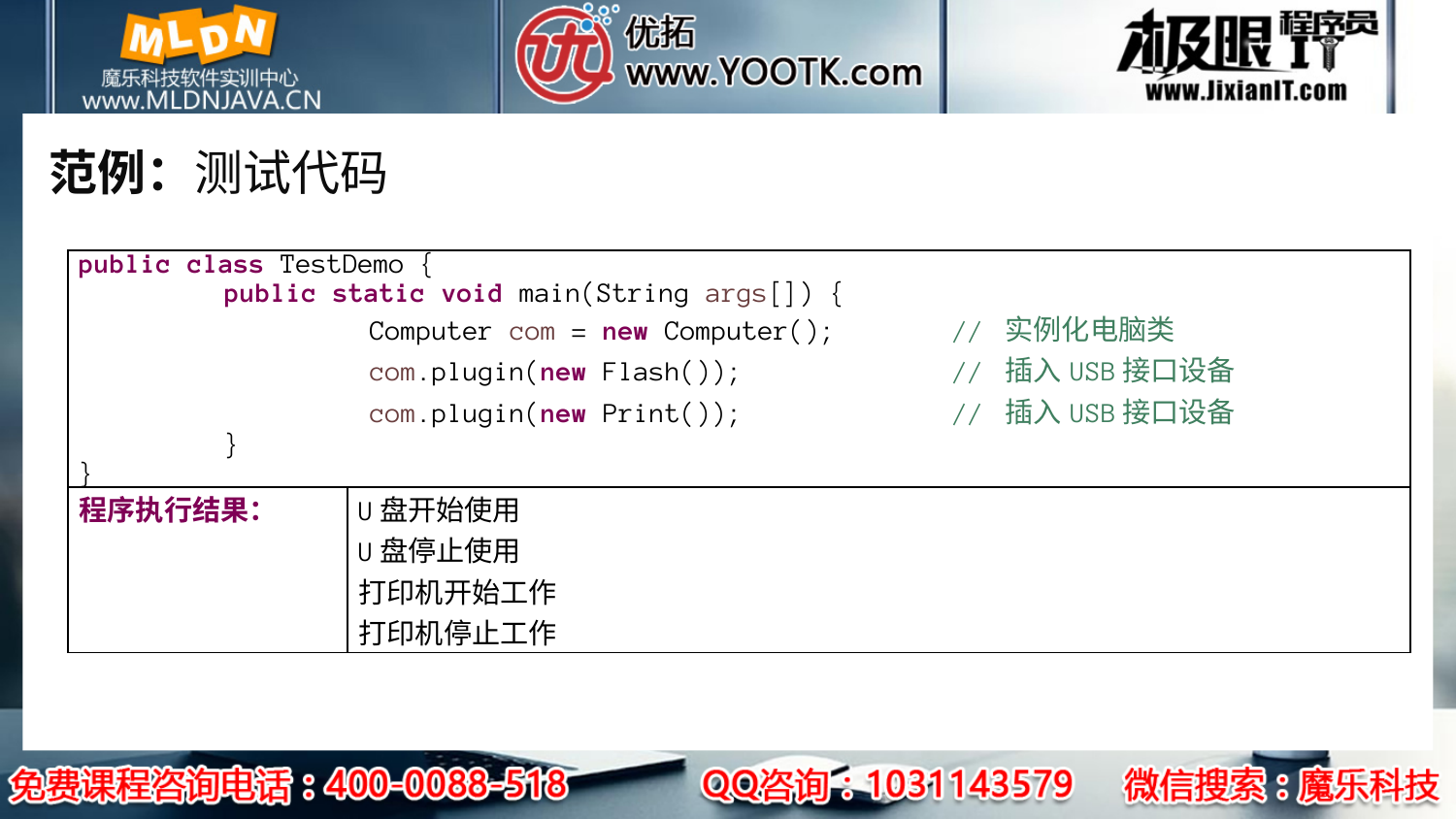

# 范例：测试代码
| public class TestDemo { public static void main(String args[]) { Computer com = new Computer(); // 实例化电脑类 com.plugin(new Flash()); // 插入USB接口设备 com.plugin(new Print()); // 插入USB接口设备 } } |  |
| --- | --- |
| 程序执行结果： | U盘开始使用 U盘停止使用 打印机开始工作 打印机停止工作 |